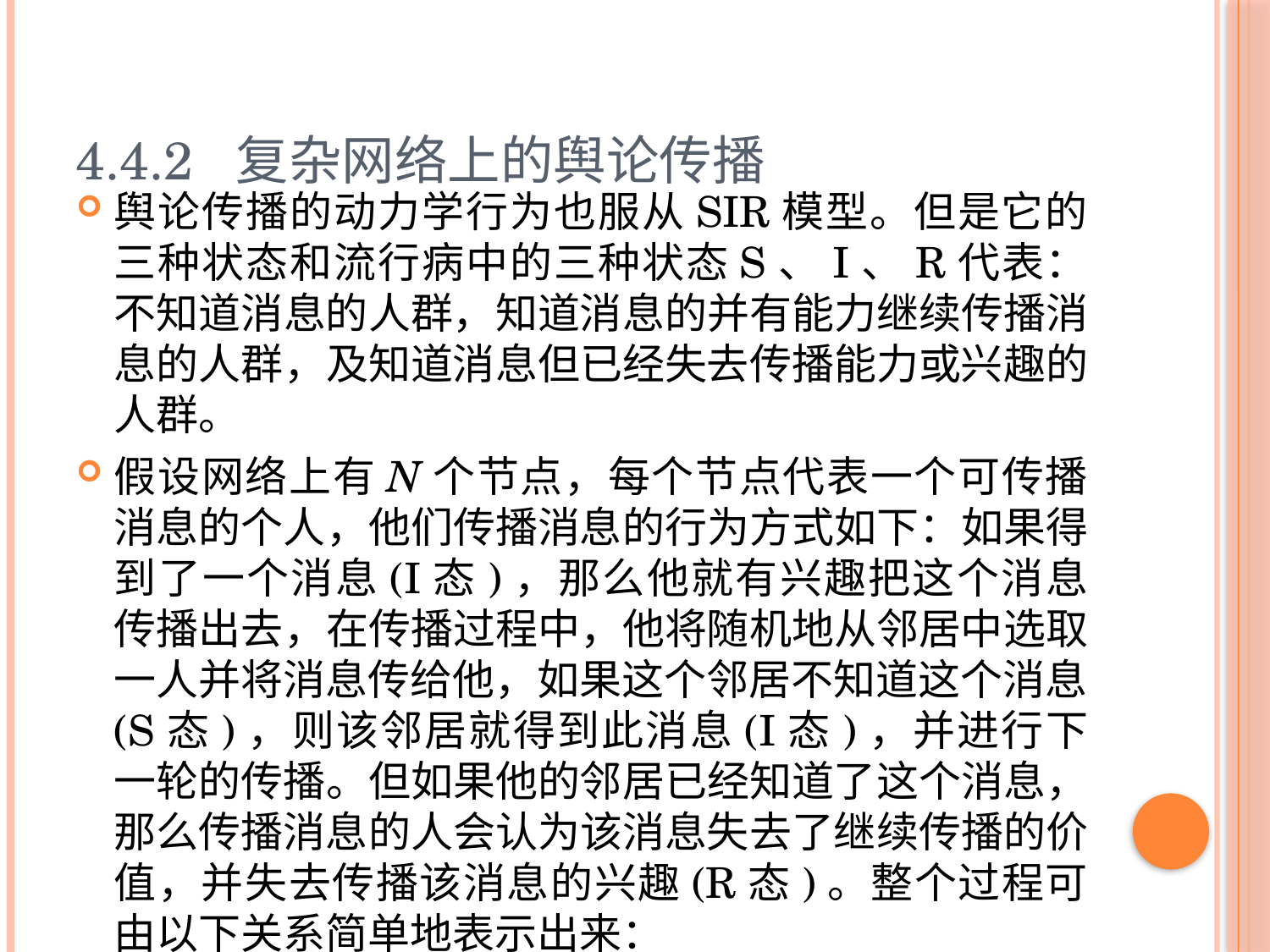

# 4.4.2  复杂网络上的舆论传播
舆论传播的动力学行为也服从SIR模型。但是它的三种状态和流行病中的三种状态S、I、R代表：不知道消息的人群，知道消息的并有能力继续传播消息的人群，及知道消息但已经失去传播能力或兴趣的人群。
假设网络上有N个节点，每个节点代表一个可传播消息的个人，他们传播消息的行为方式如下：如果得到了一个消息(I态)，那么他就有兴趣把这个消息传播出去，在传播过程中，他将随机地从邻居中选取一人并将消息传给他，如果这个邻居不知道这个消息(S态)，则该邻居就得到此消息(I态)，并进行下一轮的传播。但如果他的邻居已经知道了这个消息，那么传播消息的人会认为该消息失去了继续传播的价值，并失去传播该消息的兴趣(R态)。整个过程可由以下关系简单地表示出来：